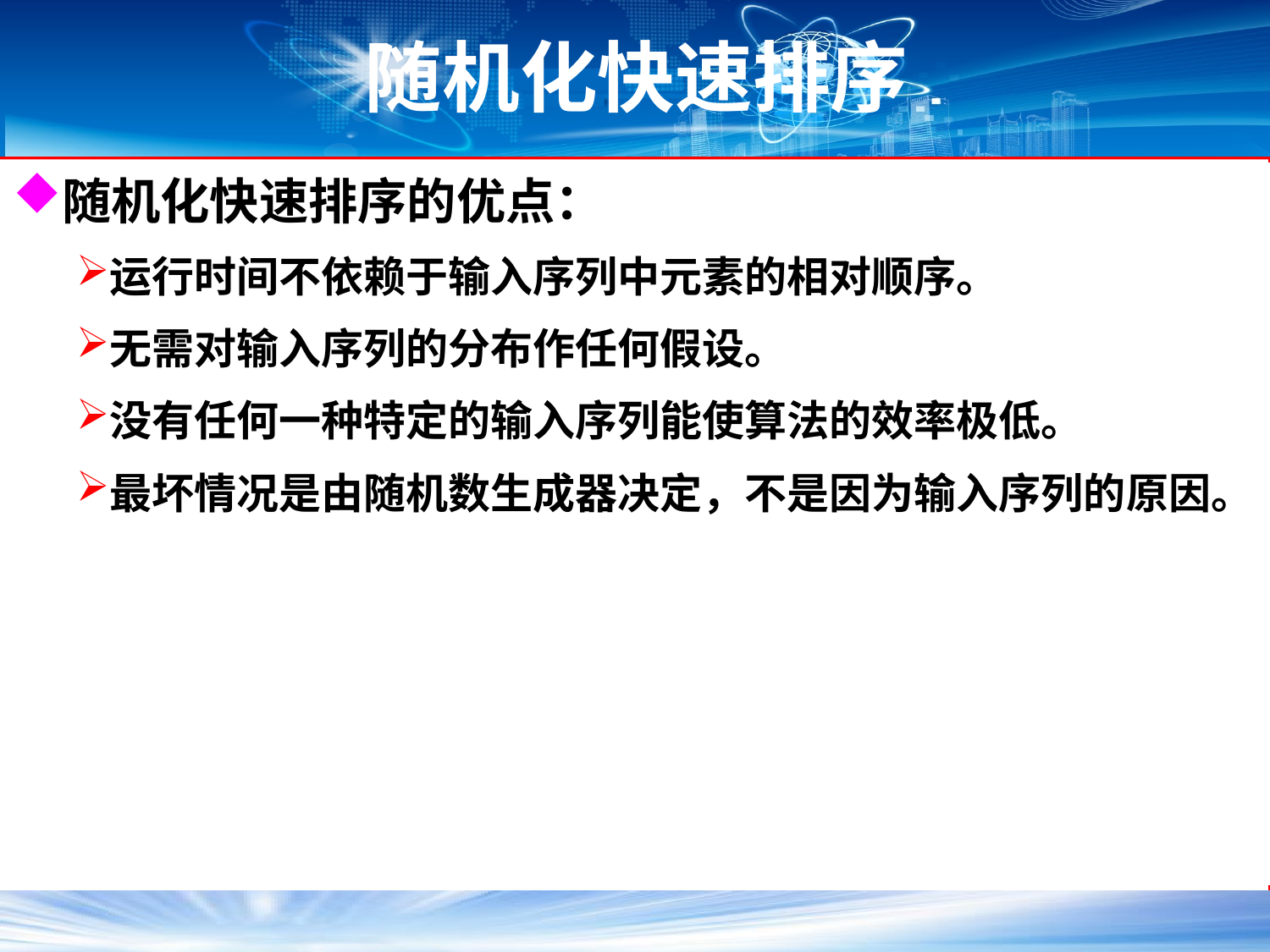

# 随机化快速排序
随机化快速排序的优点：
运行时间不依赖于输入序列中元素的相对顺序。
无需对输入序列的分布作任何假设。
没有任何一种特定的输入序列能使算法的效率极低。
最坏情况是由随机数生成器决定，不是因为输入序列的原因。